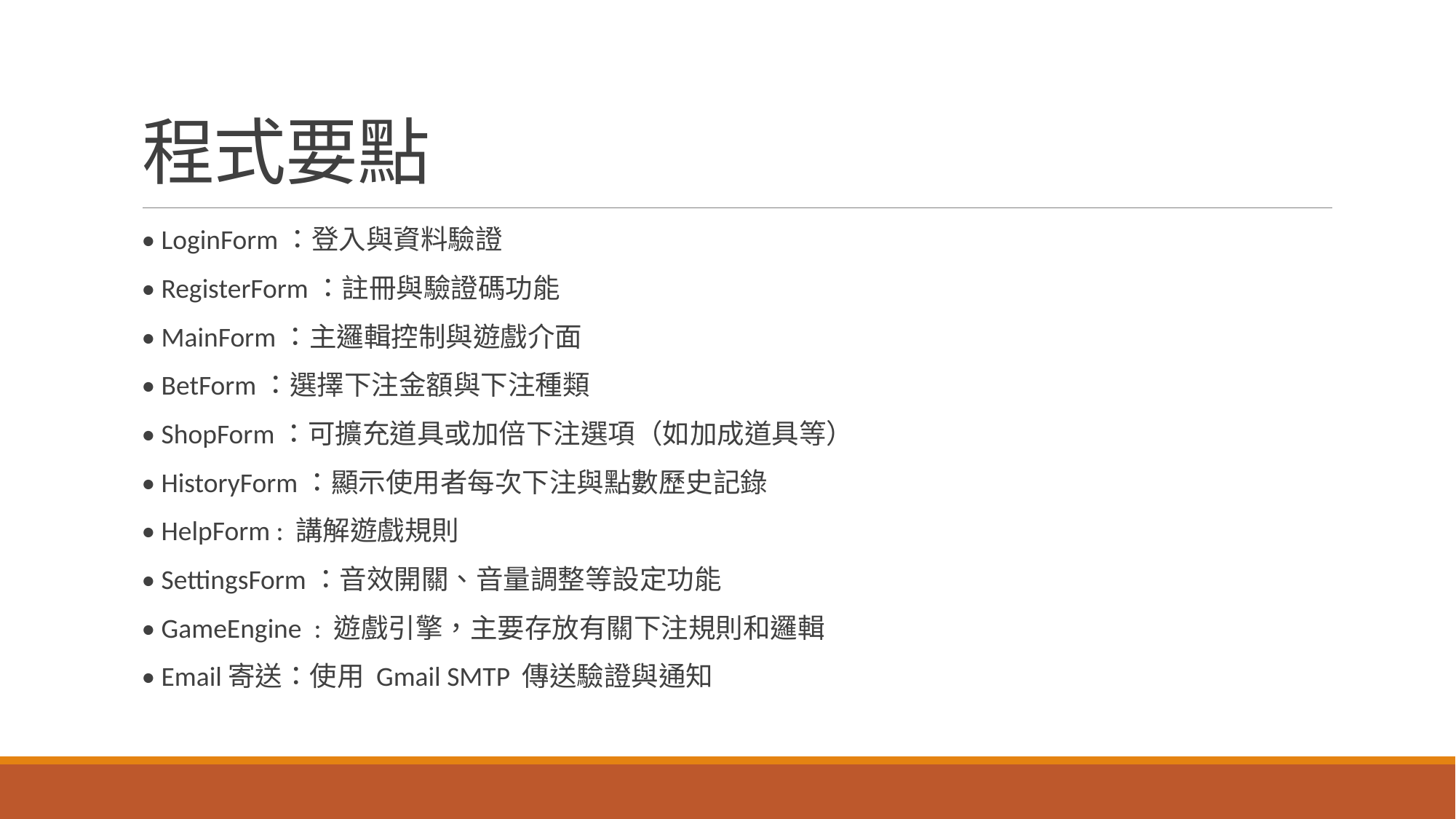

# 程式要點
• LoginForm：登入與資料驗證
• RegisterForm：註冊與驗證碼功能
• MainForm：主邏輯控制與遊戲介面
• BetForm：選擇下注金額與下注種類
• ShopForm：可擴充道具或加倍下注選項（如加成道具等）
• HistoryForm：顯示使用者每次下注與點數歷史記錄
• HelpForm : 講解遊戲規則
• SettingsForm：音效開關、音量調整等設定功能
• GameEngine  : 遊戲引擎，主要存放有關下注規則和邏輯
• Email寄送：使用 Gmail SMTP 傳送驗證與通知